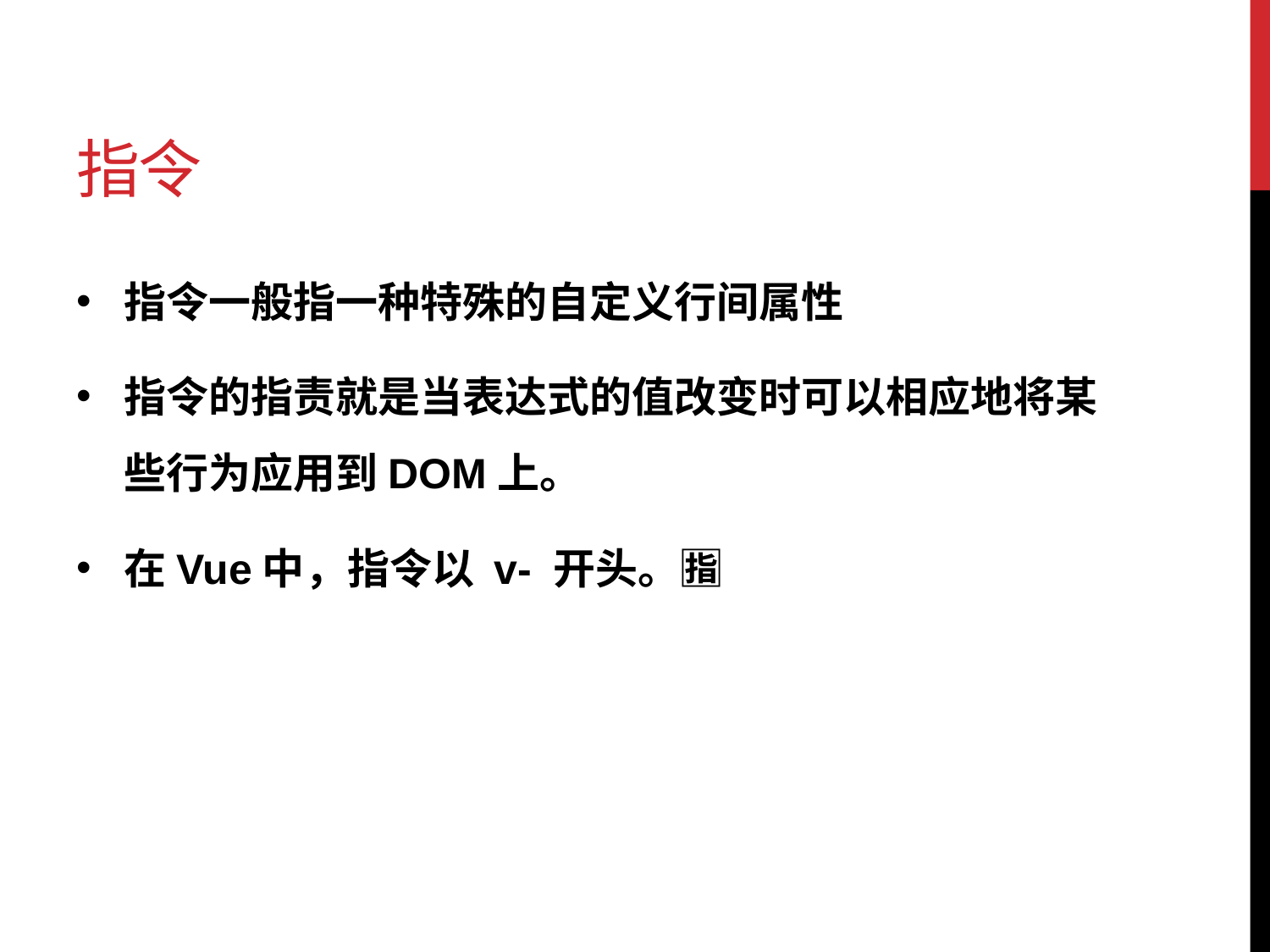

# 指令
指令一般指一种特殊的自定义行间属性
指令的指责就是当表达式的值改变时可以相应地将某些行为应用到DOM上。
在Vue中，指令以 v- 开头。🈯